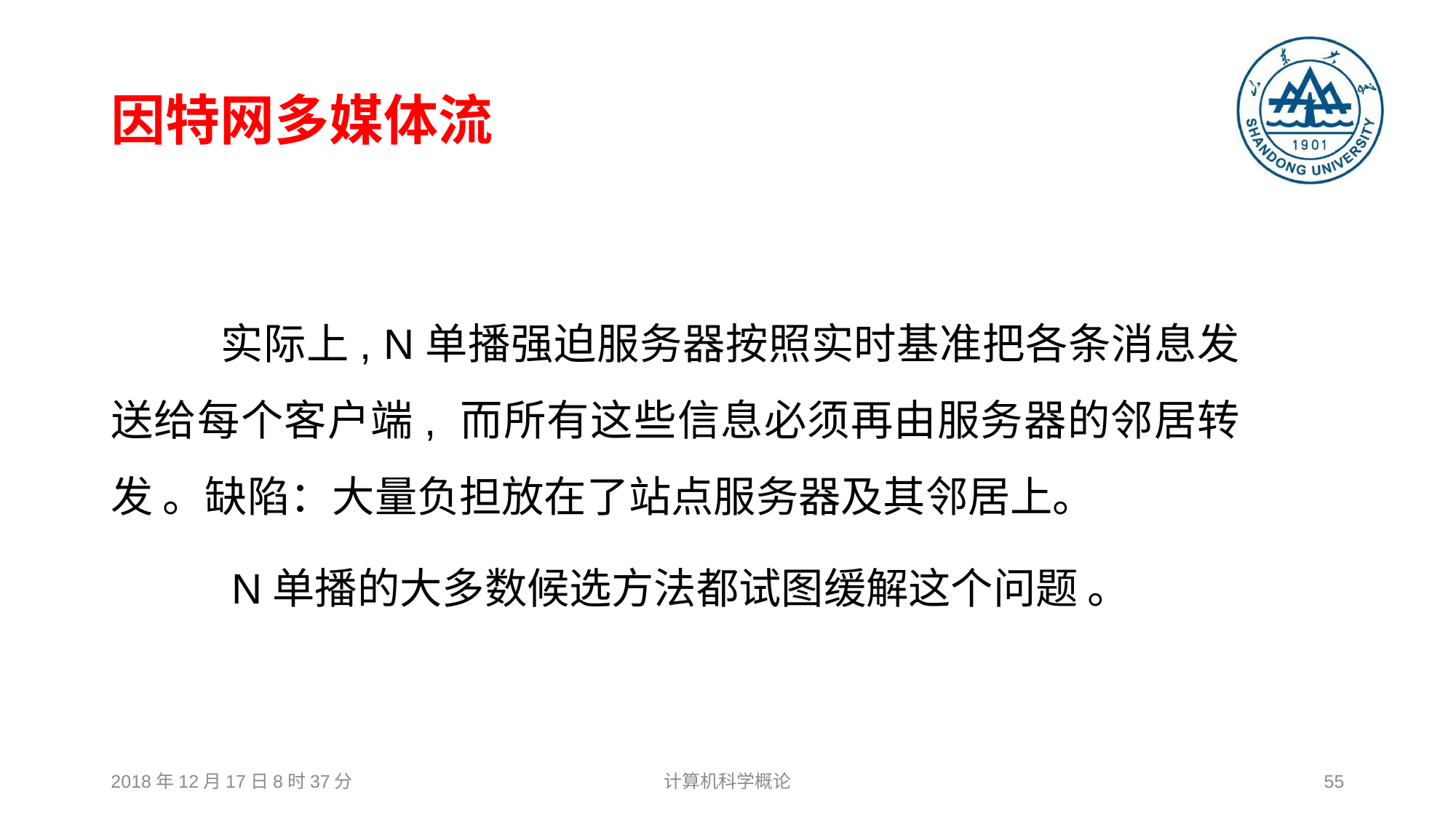

# 因特网多媒体流
	实际上, N单播强迫服务器按照实时基准把各条消息发送给每个客户端, 而所有这些信息必须再由服务器的邻居转发 。缺陷：大量负担放在了站点服务器及其邻居上。
	 N单播的大多数候选方法都试图缓解这个问题 。
2018年12月17日8时37分
计算机科学概论
55